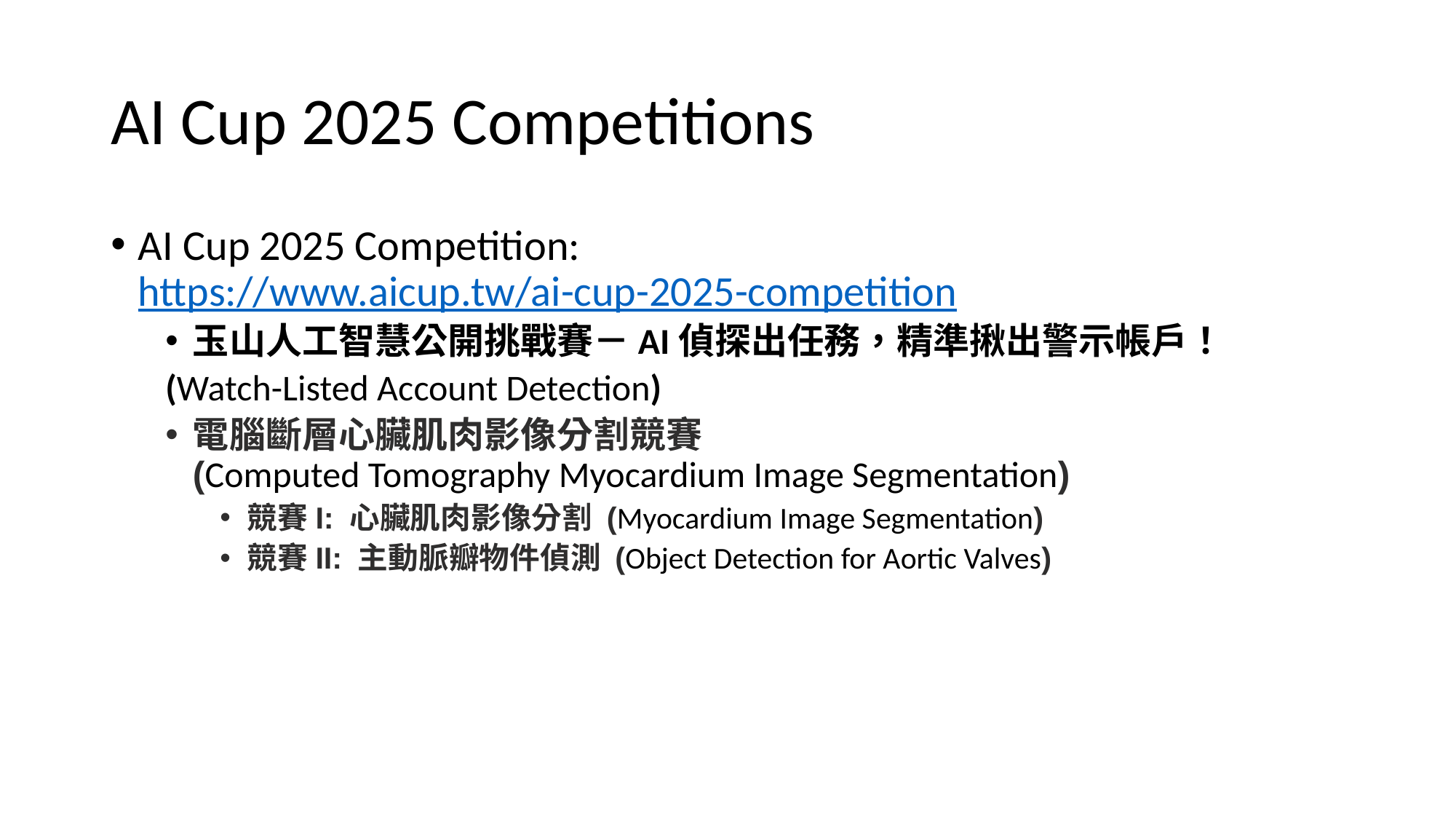

# AI Cup 2025 Competitions
AI Cup 2025 Competition: https://www.aicup.tw/ai-cup-2025-competition
玉山人工智慧公開挑戰賽－AI偵探出任務，精準揪出警示帳戶！
(Watch-Listed Account Detection)
電腦斷層心臟肌肉影像分割競賽
(Computed Tomography Myocardium Image Segmentation)
競賽I: 心臟肌肉影像分割 (Myocardium Image Segmentation)
競賽II: 主動脈瓣物件偵測 (Object Detection for Aortic Valves)